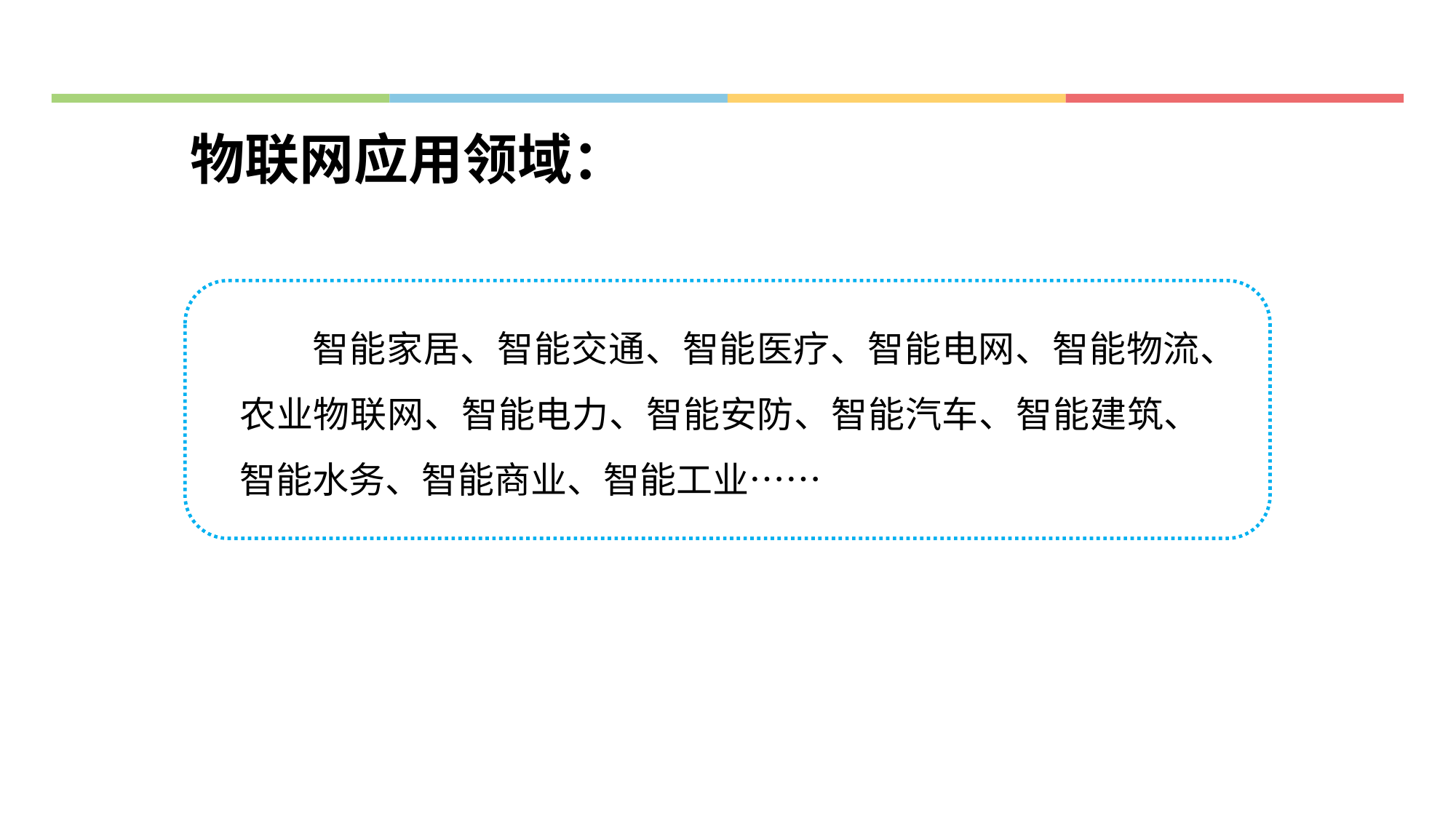

物联网应用领域：

智能家居、智能交通、智能医疗、智能电网、智能物流、农业物联网、智能电力、智能安防、智能汽车、智能建筑、智能水务、智能商业、智能工业……